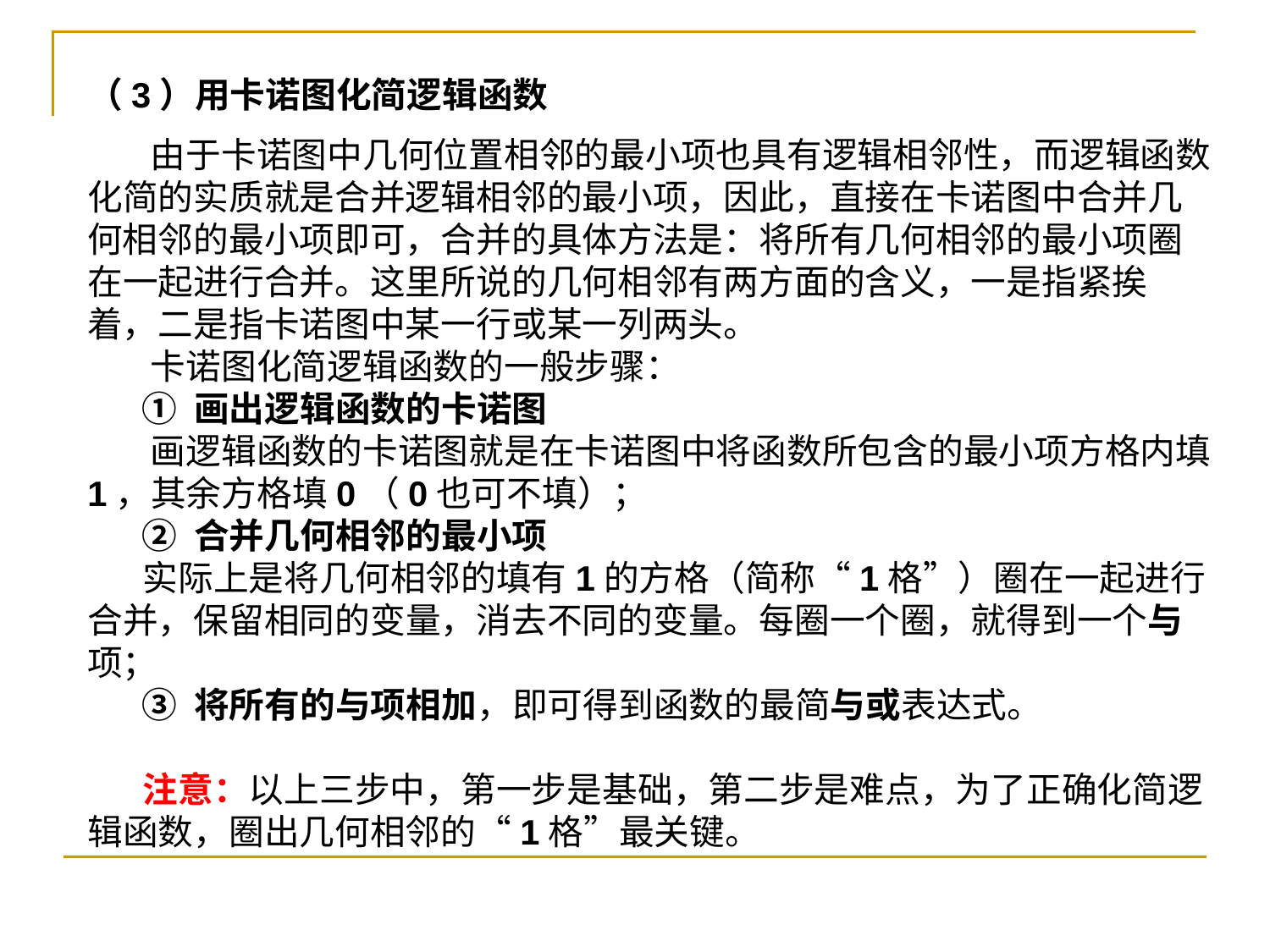

（3）用卡诺图化简逻辑函数
       由于卡诺图中几何位置相邻的最小项也具有逻辑相邻性，而逻辑函数化简的实质就是合并逻辑相邻的最小项，因此，直接在卡诺图中合并几何相邻的最小项即可，合并的具体方法是：将所有几何相邻的最小项圈在一起进行合并。这里所说的几何相邻有两方面的含义，一是指紧挨着，二是指卡诺图中某一行或某一列两头。
       卡诺图化简逻辑函数的一般步骤：
       ① 画出逻辑函数的卡诺图
       画逻辑函数的卡诺图就是在卡诺图中将函数所包含的最小项方格内填1，其余方格填0（0也可不填）；
       ② 合并几何相邻的最小项
      实际上是将几何相邻的填有1的方格（简称“1格”）圈在一起进行合并，保留相同的变量，消去不同的变量。每圈一个圈，就得到一个与项；
       ③ 将所有的与项相加，即可得到函数的最简与或表达式。

      注意：以上三步中，第一步是基础，第二步是难点，为了正确化简逻辑函数，圈出几何相邻的“1格”最关键。